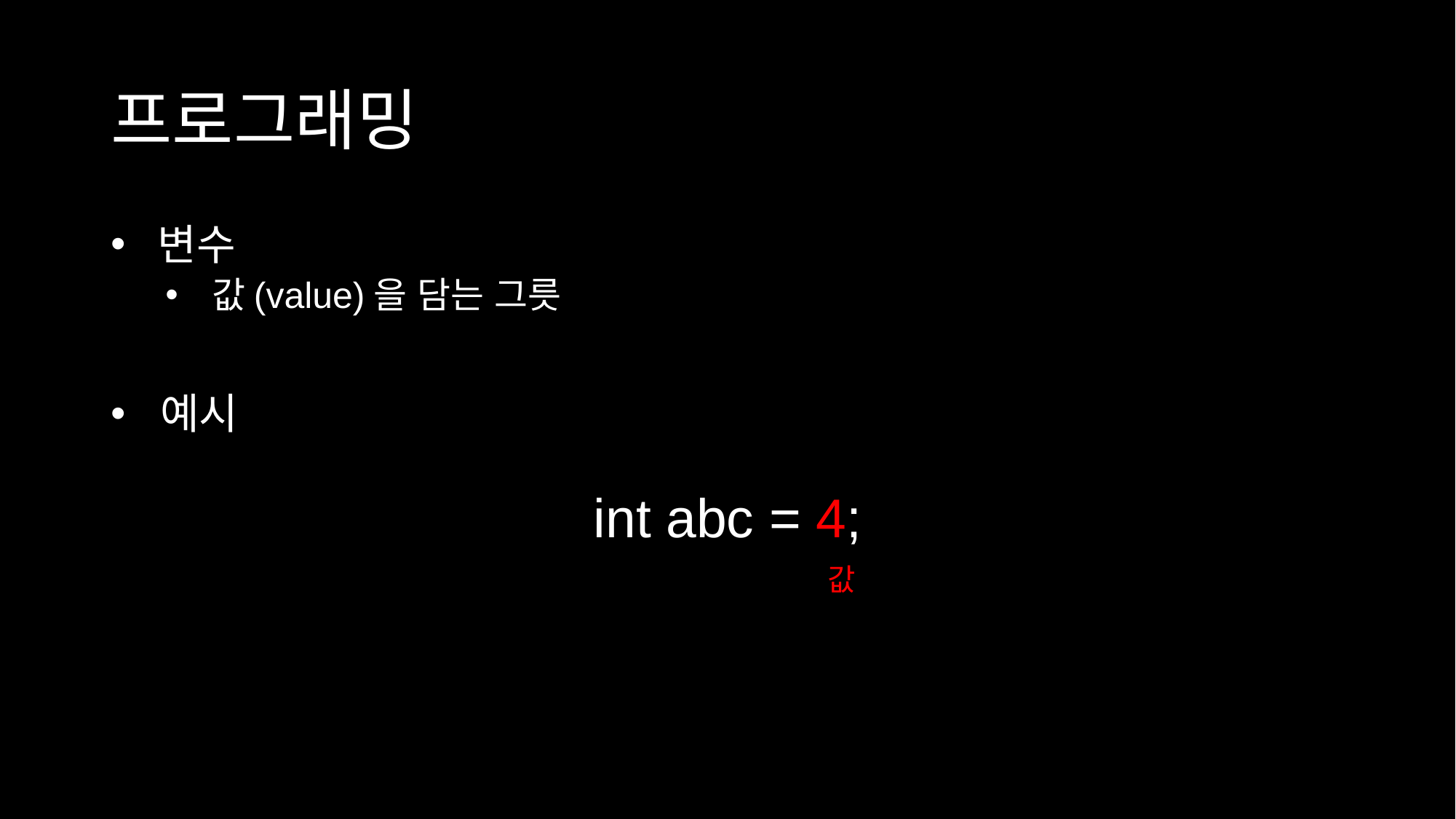

# 프로그래밍
 변수
 값(value)을 담는 그릇

 예시
int abc = 4;
값